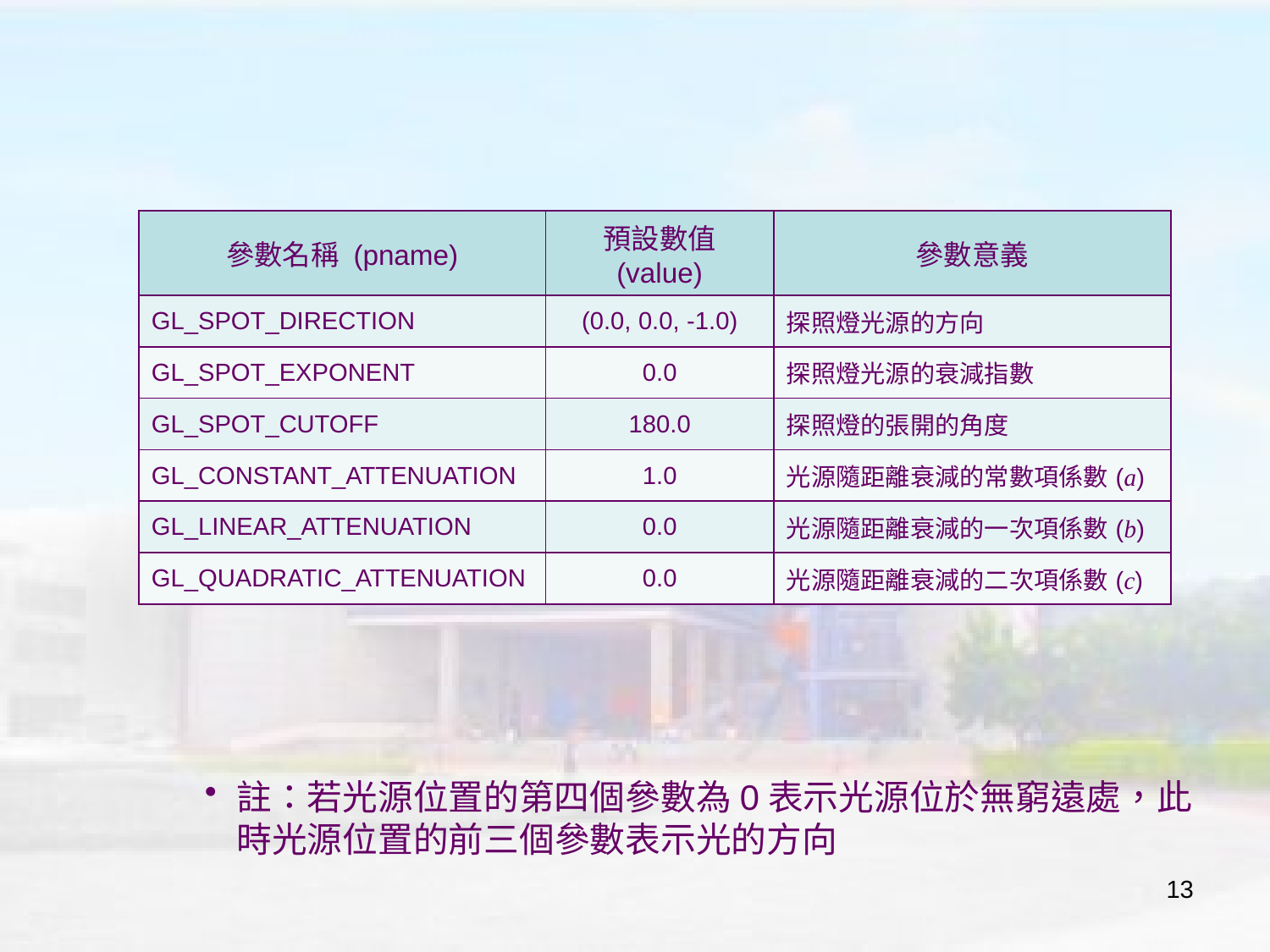

註：若光源位置的第四個參數為0表示光源位於無窮遠處，此時光源位置的前三個參數表示光的方向

| 參數名稱 (pname) | 預設數值 (value) | 參數意義 |
| --- | --- | --- |
| GL\_SPOT\_DIRECTION | (0.0, 0.0, -1.0) | 探照燈光源的方向 |
| GL\_SPOT\_EXPONENT | 0.0 | 探照燈光源的衰減指數 |
| GL\_SPOT\_CUTOFF | 180.0 | 探照燈的張開的角度 |
| GL\_CONSTANT\_ATTENUATION | 1.0 | 光源隨距離衰減的常數項係數(a) |
| GL\_LINEAR\_ATTENUATION | 0.0 | 光源隨距離衰減的一次項係數(b) |
| GL\_QUADRATIC\_ATTENUATION | 0.0 | 光源隨距離衰減的二次項係數(c) |
13